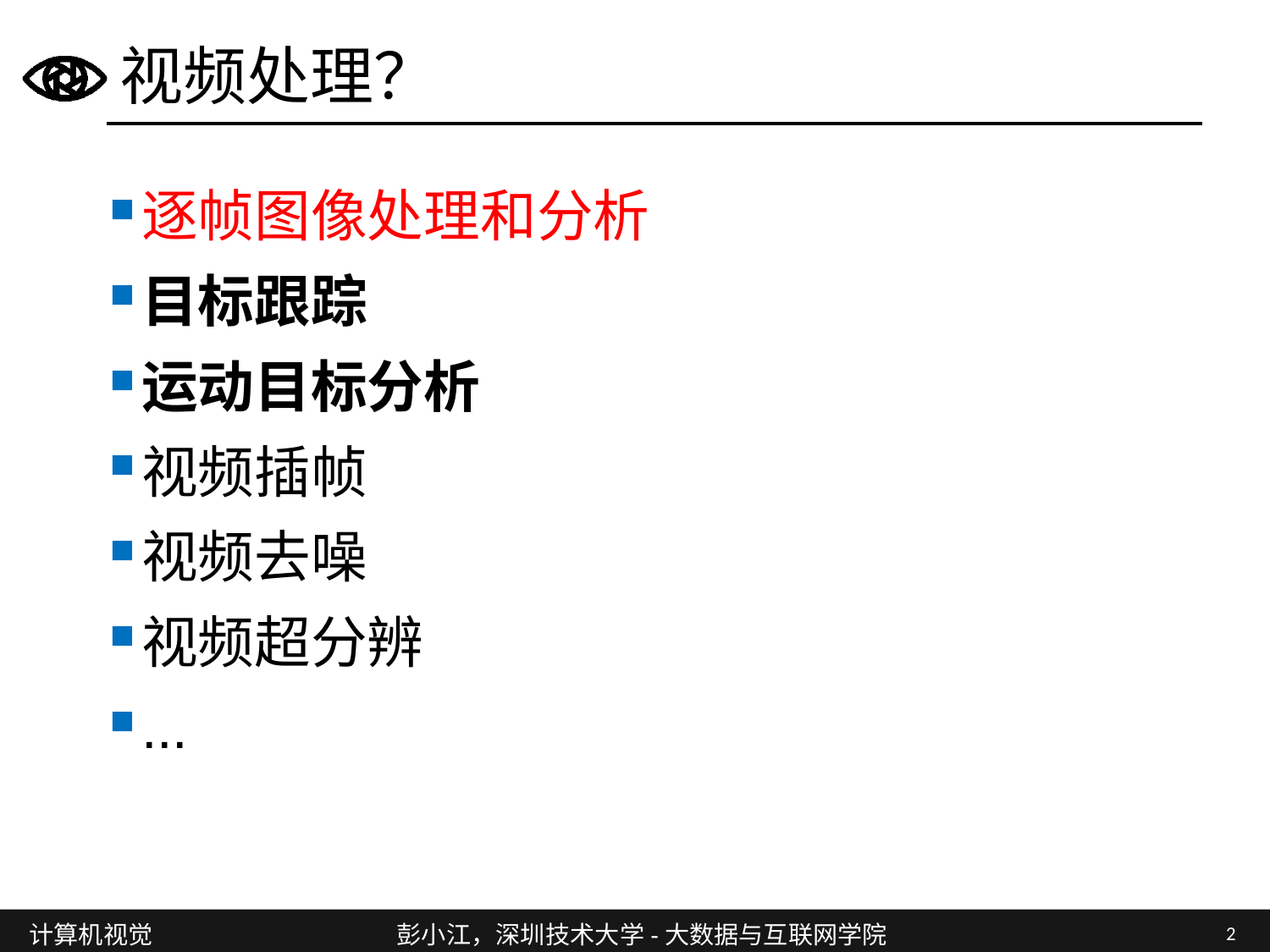

# 视频处理？
逐帧图像处理和分析
目标跟踪
运动目标分析
视频插帧
视频去噪
视频超分辨
...
2